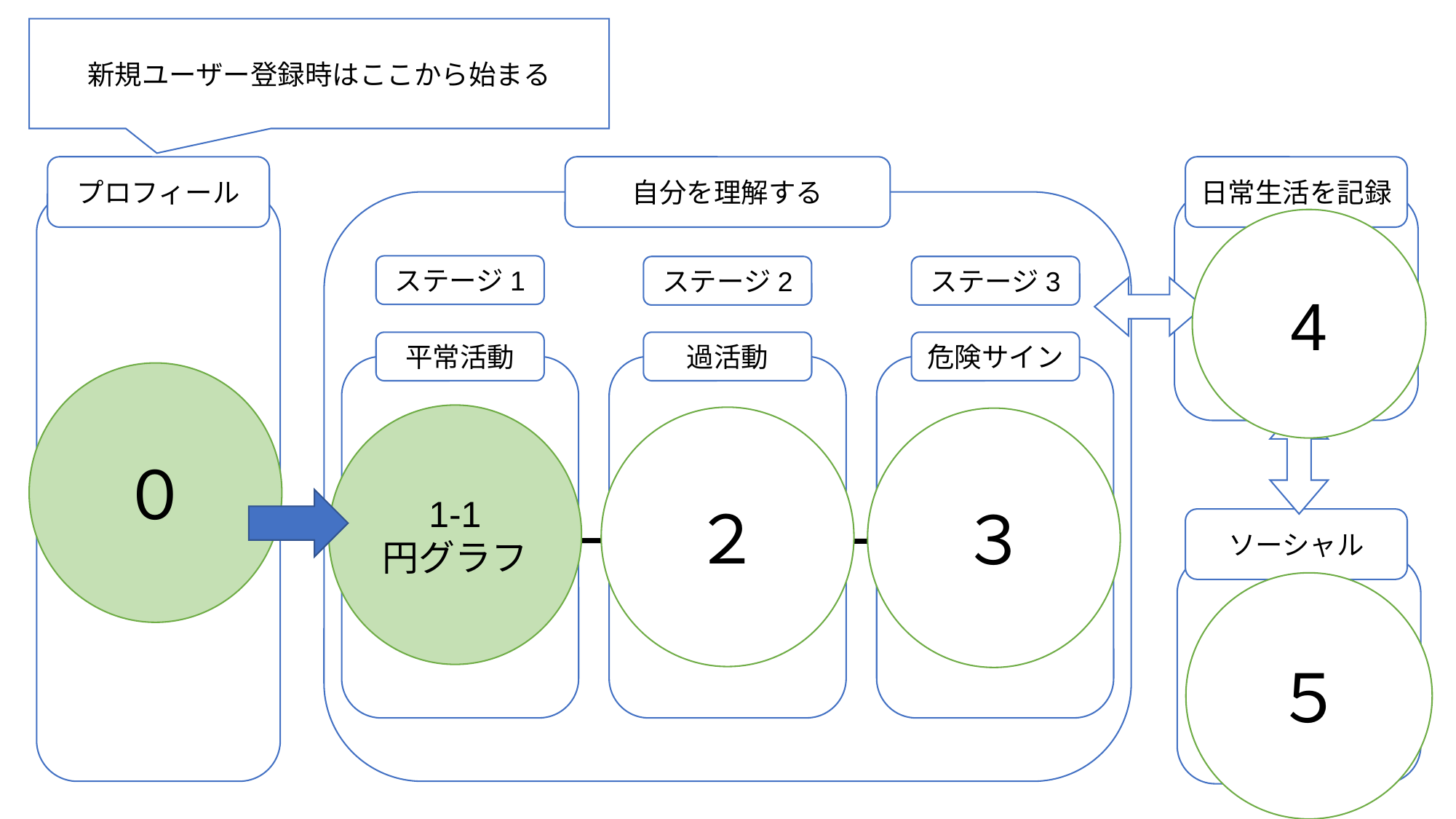

新規ユーザー登録時はここから始まる
プロフィール
日常生活を記録
自分を理解する

4

ステージ1
ステージ2
ステージ3
平常活動
過活動
危険サイン

０
1-1
円グラフ

２
３

ソーシャル

５